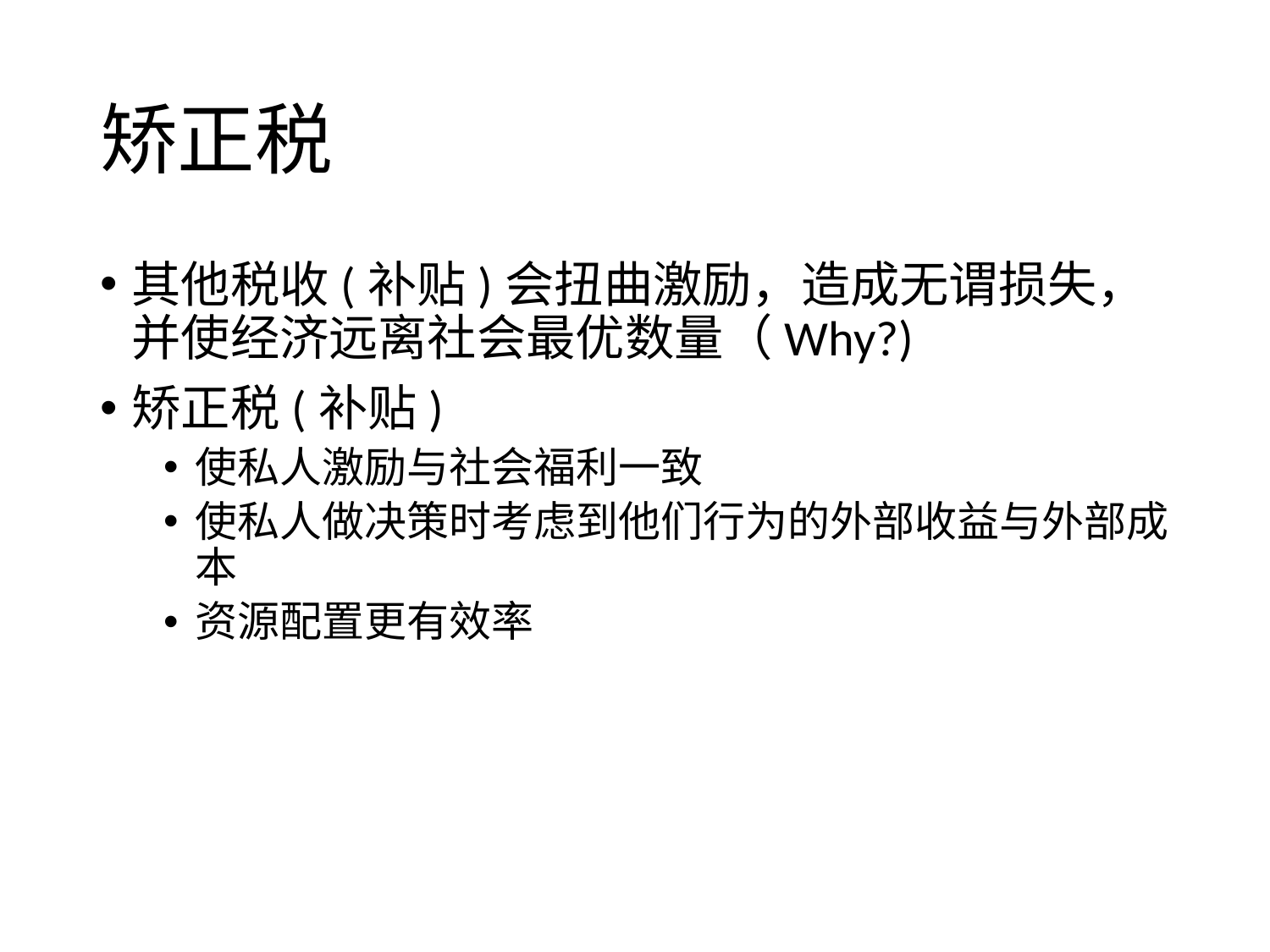

# 矫正税
其他税收(补贴)会扭曲激励，造成无谓损失，并使经济远离社会最优数量（Why?)
矫正税(补贴)
使私人激励与社会福利一致
使私人做决策时考虑到他们行为的外部收益与外部成本
资源配置更有效率